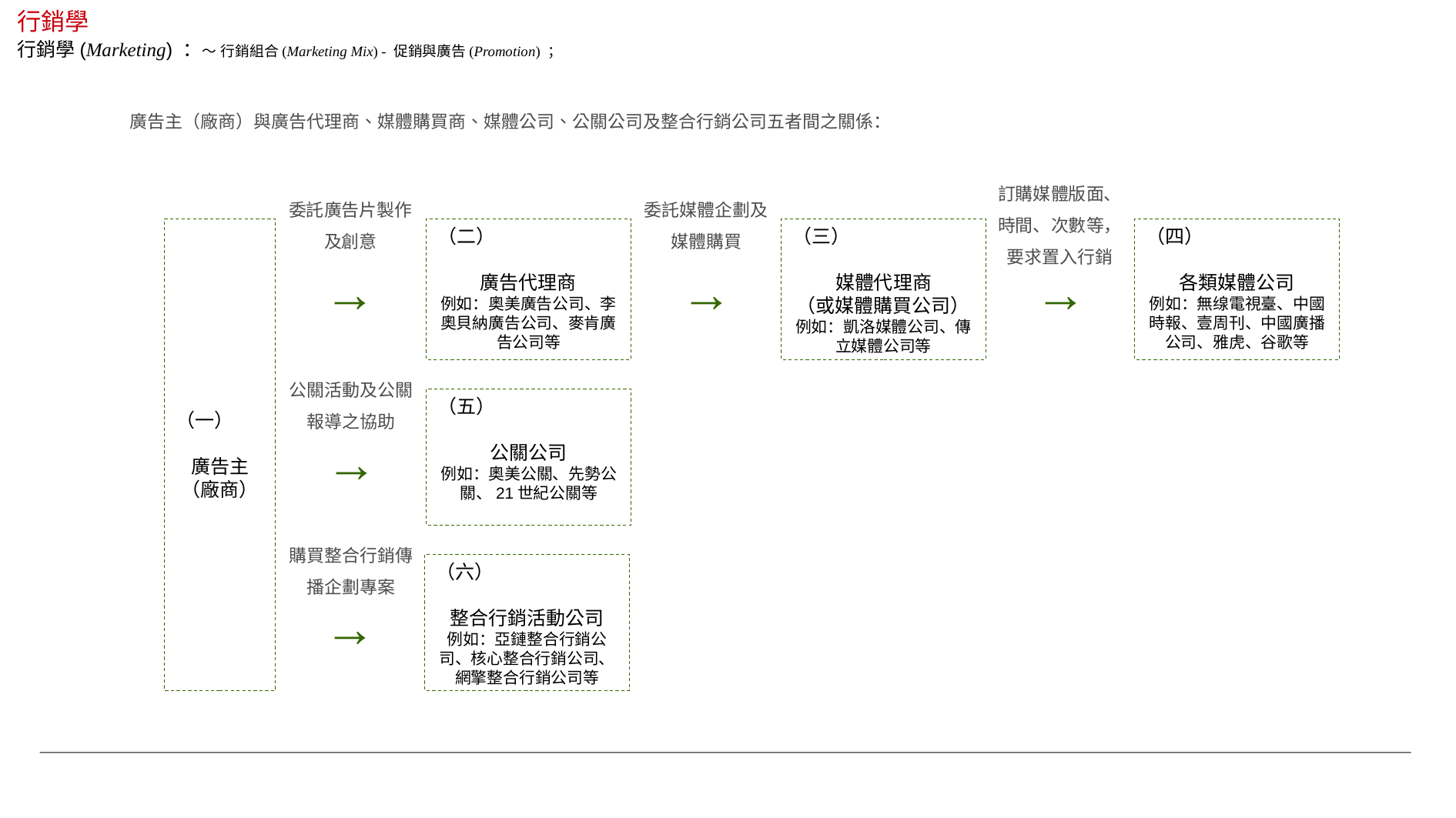

行銷學
行銷學(Marketing) ：～ 行銷組合(Marketing Mix) - 促銷與廣告(Promotion) ；
廣告主（廠商）與廣告代理商、媒體購買商、媒體公司、公關公司及整合行銷公司五者間之關係：
訂購媒體版面、時間、次數等，要求置入行銷
委託廣告片製作及創意
委託媒體企劃及媒體購買
（一）

廣告主
（廠商）
（二）

廣告代理商
例如：奧美廣告公司、李奧貝納廣告公司、麥肯廣告公司等
（三）

媒體代理商
（或媒體購買公司）
例如：凱洛媒體公司、傳立媒體公司等
（四）

各類媒體公司
例如：無缐電視臺、中國時報、壹周刊、中國廣播公司、雅虎、谷歌等
→
→
→
公關活動及公關報導之協助
（五）

公關公司
例如：奧美公關、先勢公關、21世紀公關等
→
購買整合行銷傳播企劃專案
（六）

整合行銷活動公司
例如：亞鏈整合行銷公司、核心整合行銷公司、網擎整合行銷公司等
→